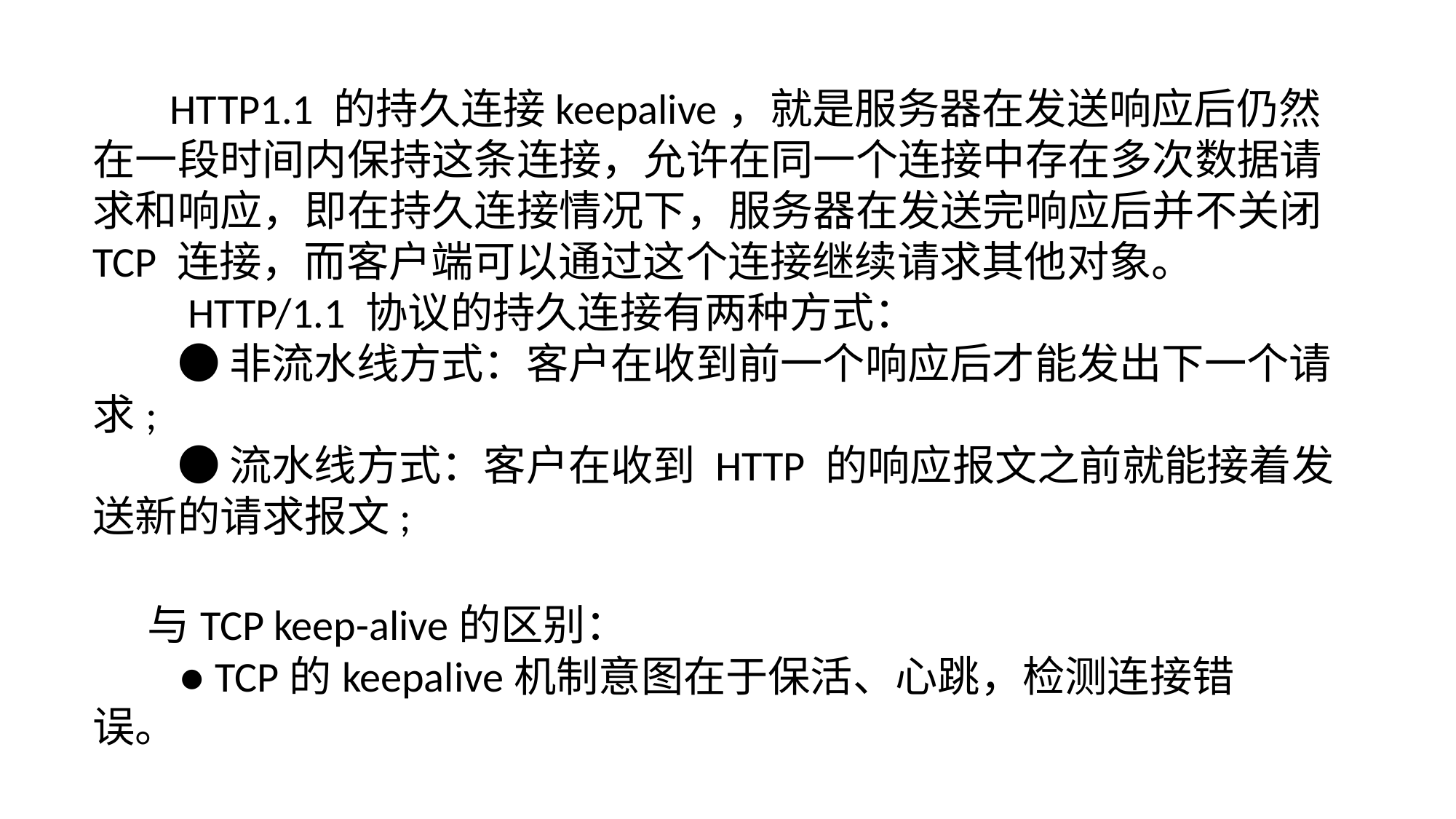

HTTP1.1 的持久连接keepalive，就是服务器在发送响应后仍然在一段时间内保持这条连接，允许在同一个连接中存在多次数据请求和响应，即在持久连接情况下，服务器在发送完响应后并不关闭TCP 连接，而客户端可以通过这个连接继续请求其他对象。
　　HTTP/1.1 协议的持久连接有两种方式：
　　● 非流水线方式：客户在收到前一个响应后才能发出下一个请求;
　　● 流水线方式：客户在收到 HTTP 的响应报文之前就能接着发送新的请求报文;
与TCP keep-alive的区别：
         ● TCP的keepalive机制意图在于保活、心跳，检测连接错误。